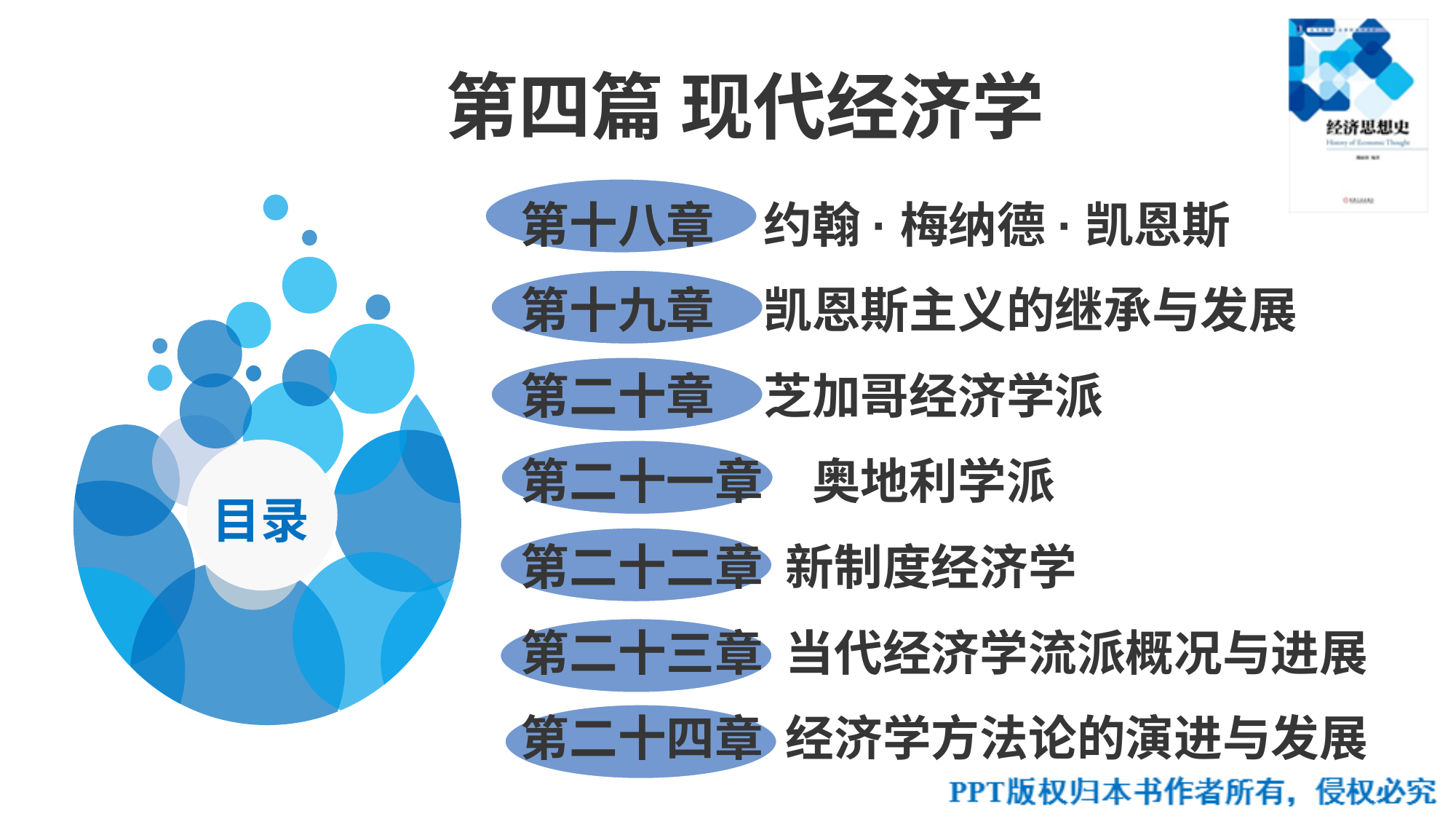

# 第四篇 现代经济学
第十八章　约翰·梅纳德·凯恩斯
第十九章　凯恩斯主义的继承与发展
第二十章　芝加哥经济学派
第二十一章　奥地利学派
第二十二章  新制度经济学
第二十三章  当代经济学流派概况与进展
第二十四章  经济学方法论的演进与发展

目录